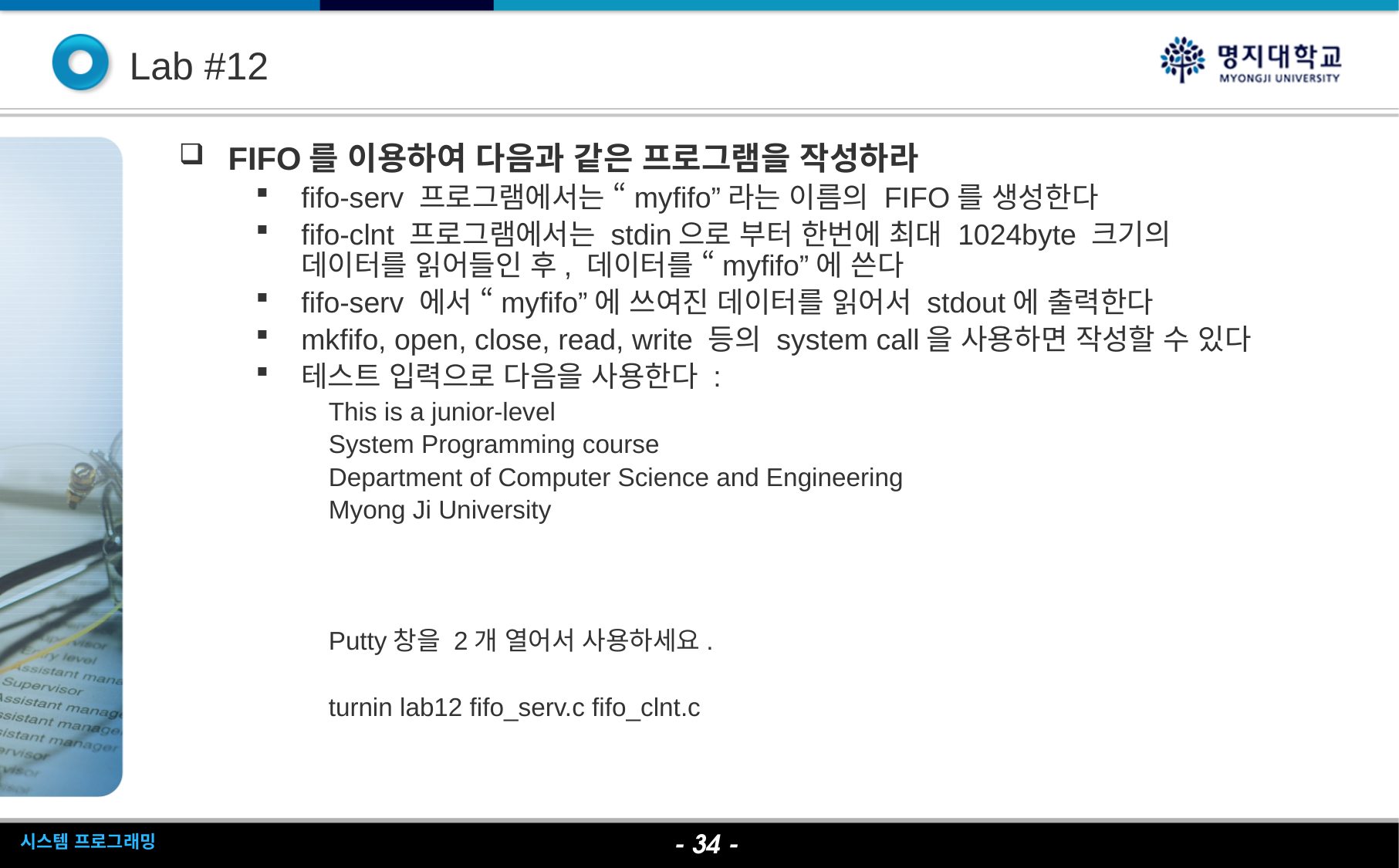

Lab #12
FIFO를 이용하여 다음과 같은 프로그램을 작성하라
fifo-serv 프로그램에서는 “myfifo”라는 이름의 FIFO를 생성한다
fifo-clnt 프로그램에서는 stdin으로 부터 한번에 최대 1024byte 크기의 데이터를 읽어들인 후, 데이터를 “myfifo”에 쓴다
fifo-serv 에서 “myfifo”에 쓰여진 데이터를 읽어서 stdout에 출력한다
mkfifo, open, close, read, write 등의 system call을 사용하면 작성할 수 있다
테스트 입력으로 다음을 사용한다 :
This is a junior-level
System Programming course
Department of Computer Science and Engineering
Myong Ji University

Putty창을 2개 열어서 사용하세요.

turnin lab12 fifo_serv.c fifo_clnt.c
- 34 -